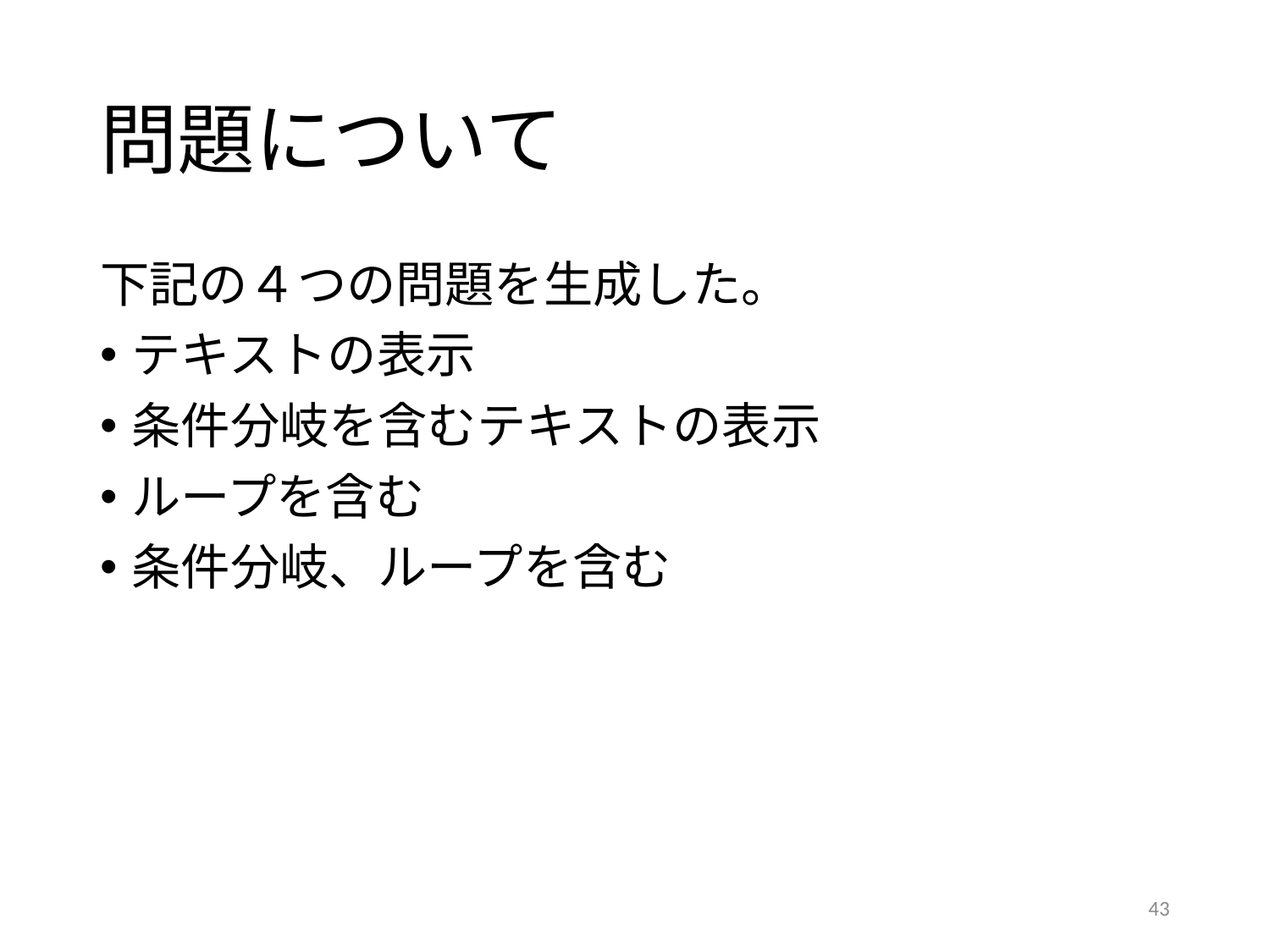

# 問題について
下記の４つの問題を生成した。
テキストの表示
条件分岐を含むテキストの表示
ループを含む
条件分岐、ループを含む

43